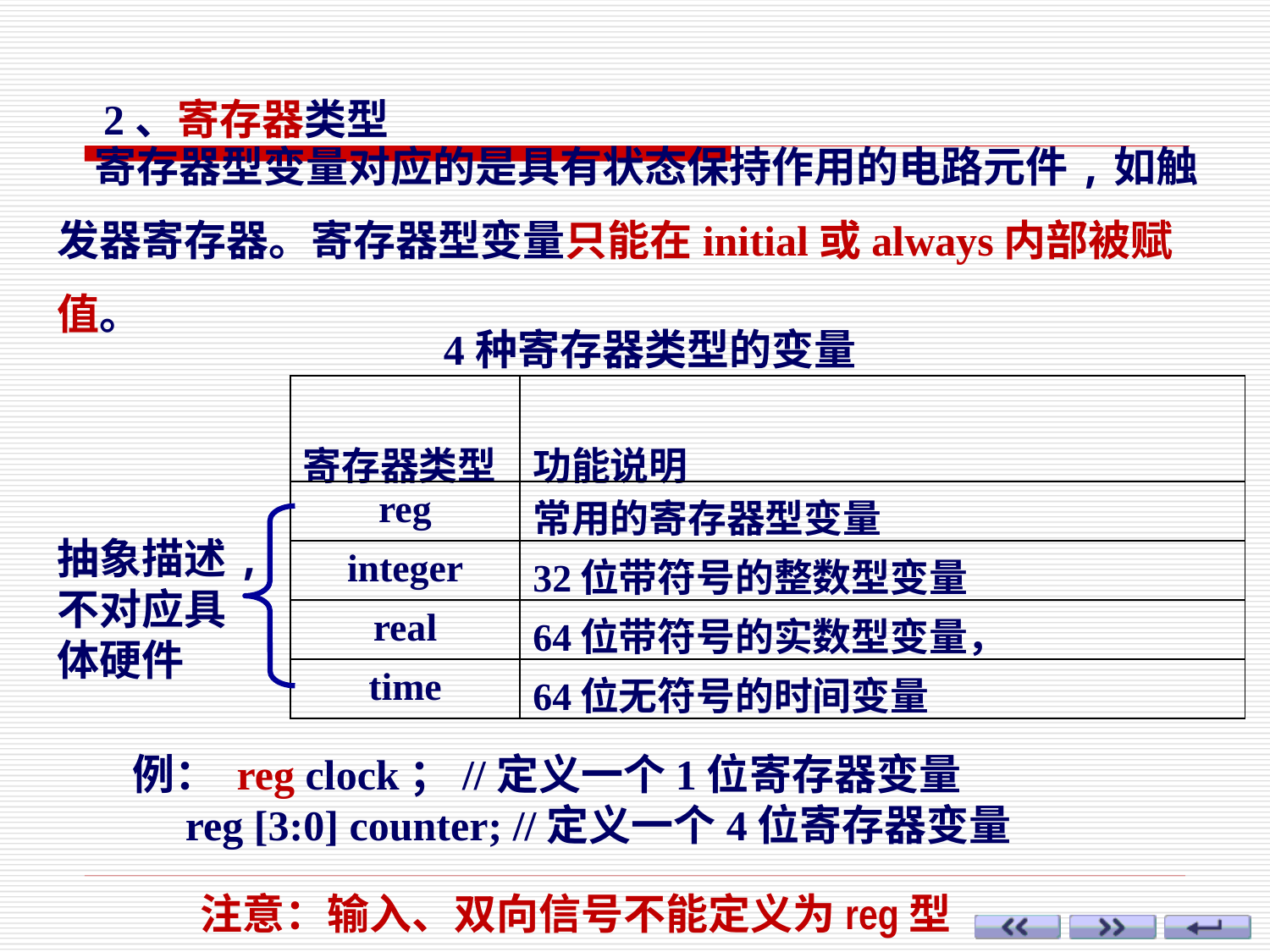

2、寄存器类型
寄存器型变量对应的是具有状态保持作用的电路元件,如触发器寄存器。寄存器型变量只能在initial或always内部被赋值。
4种寄存器类型的变量
| 寄存器类型 | 功能说明 |
| --- | --- |
| reg | 常用的寄存器型变量 |
| integer | 32位带符号的整数型变量 |
| real | 64位带符号的实数型变量， |
| time | 64位无符号的时间变量 |

抽象描述,不对应具体硬件
例： reg clock；//定义一个1位寄存器变量
     reg [3:0] counter; //定义一个4位寄存器变量
注意：输入、双向信号不能定义为reg型